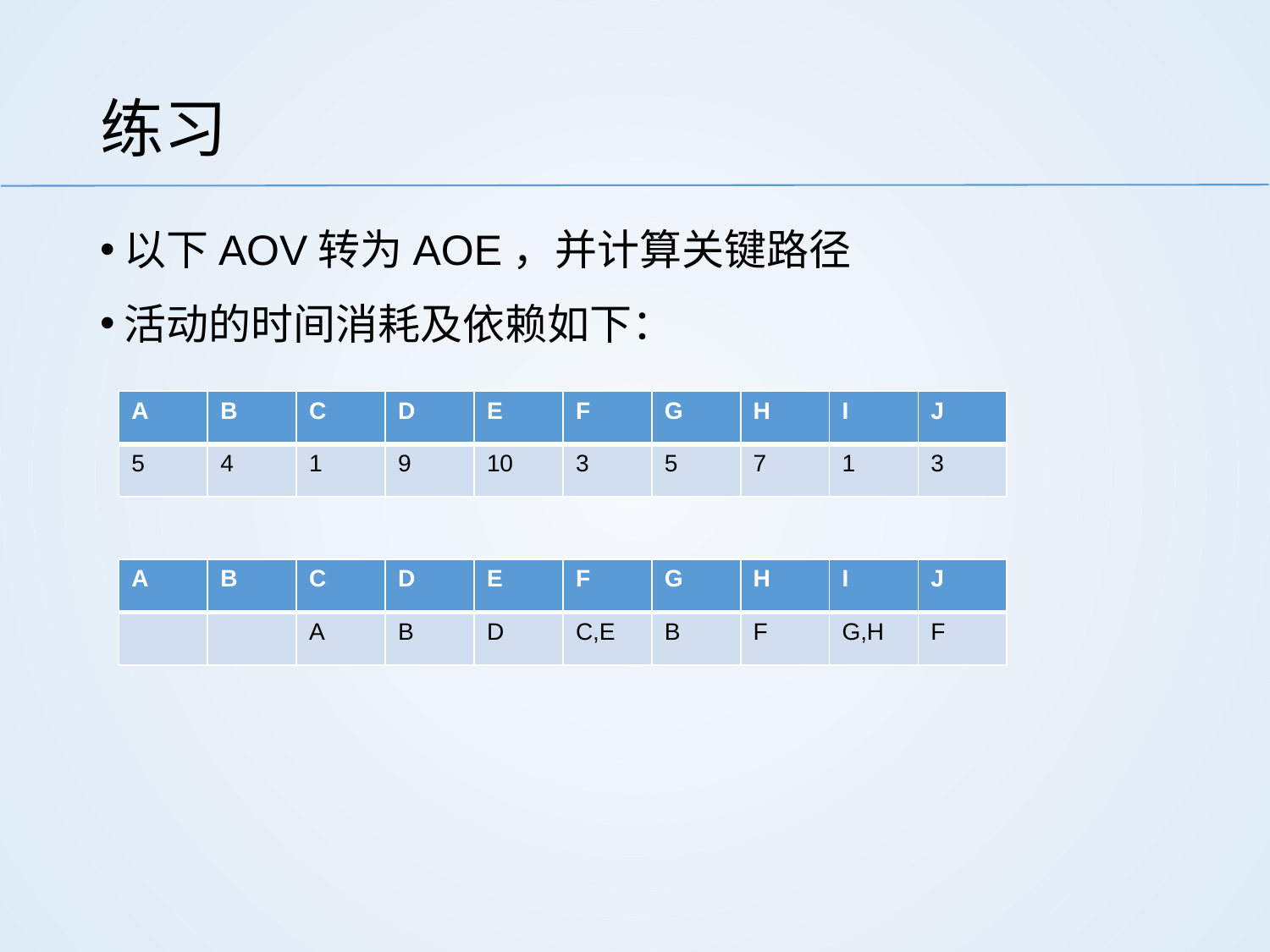

# 练习
以下AOV转为AOE，并计算关键路径
活动的时间消耗及依赖如下：

| A | B | C | D | E | F | G | H | I | J |
| --- | --- | --- | --- | --- | --- | --- | --- | --- | --- |
| 5 | 4 | 1 | 9 | 10 | 3 | 5 | 7 | 1 | 3 |
| A | B | C | D | E | F | G | H | I | J |
| --- | --- | --- | --- | --- | --- | --- | --- | --- | --- |
|  |  | A | B | D | C,E | B | F | G,H | F |